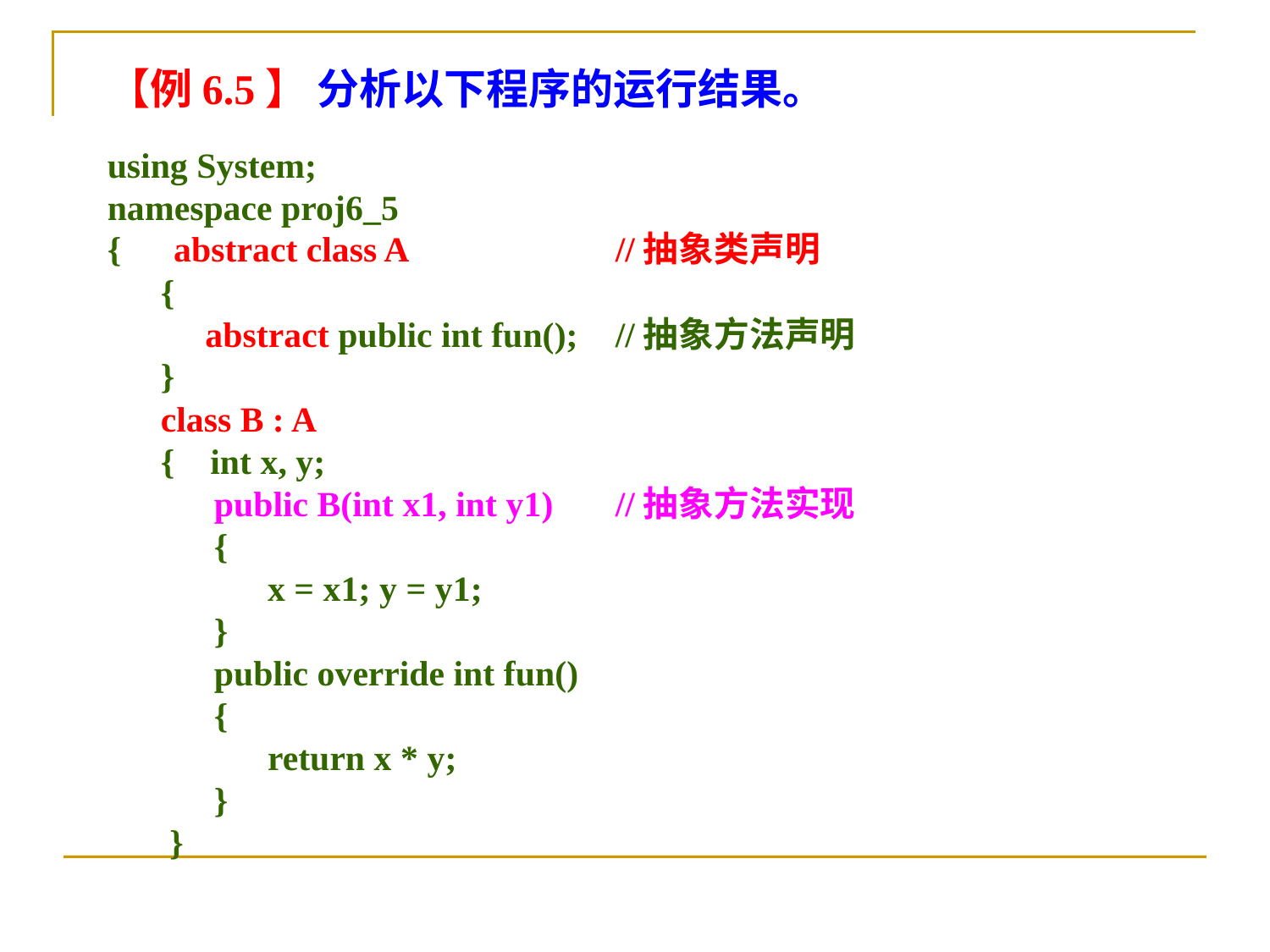

【例6.5】 分析以下程序的运行结果。
using System;
namespace proj6_5
{　abstract class A		//抽象类声明
      {
           abstract public int fun();	//抽象方法声明
      }
      class B : A
      {    int x, y;
            public B(int x1, int y1)	//抽象方法实现
            {
                  x = x1; y = y1;
            }
            public override int fun()
            {
                  return x * y;
            }
       }